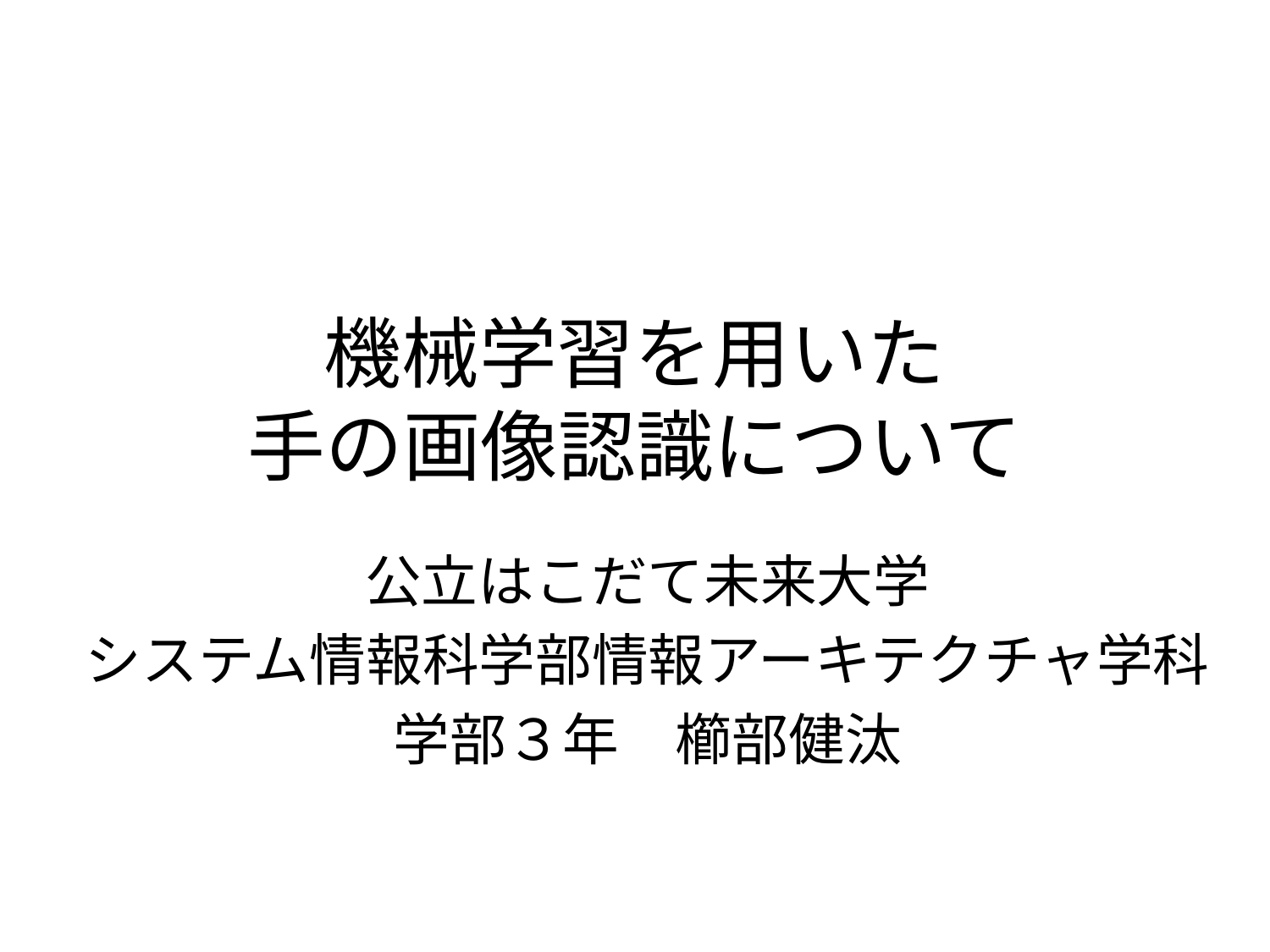

# 機械学習を用いた 手の画像認識について
公立はこだて未来大学
システム情報科学部情報アーキテクチャ学科
学部３年　櫛部健汰